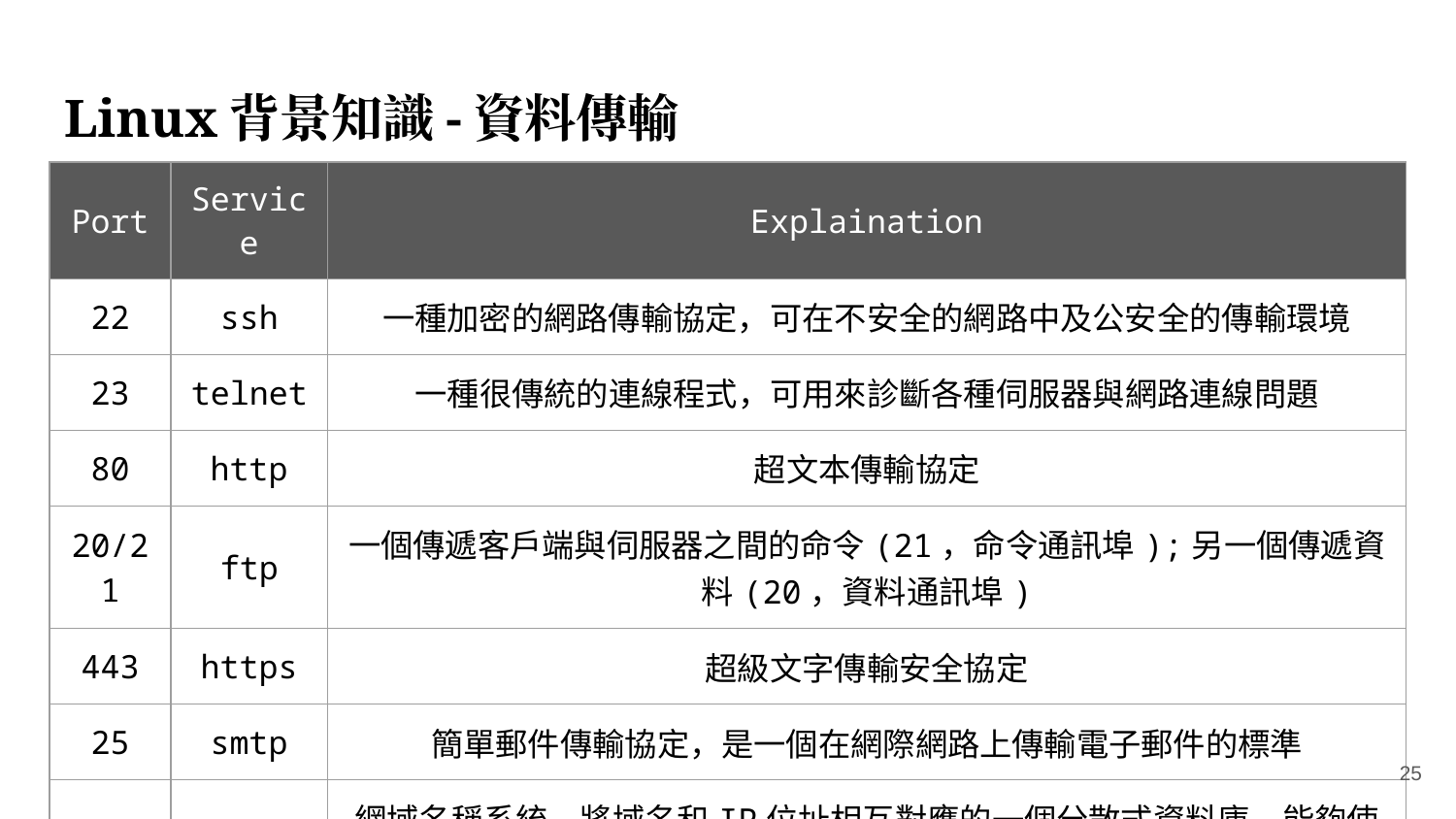

# Linux背景知識-資料傳輸
| Port | Service | Explaination |
| --- | --- | --- |
| 22 | ssh | 一種加密的網路傳輸協定，可在不安全的網路中及公安全的傳輸環境 |
| 23 | telnet | 一種很傳統的連線程式，可用來診斷各種伺服器與網路連線問題 |
| 80 | http | 超文本傳輸協定 |
| 20/21 | ftp | 一個傳遞客戶端與伺服器之間的命令(21，命令通訊埠);另一個傳遞資料(20，資料通訊埠) |
| 443 | https | 超級文字傳輸安全協定 |
| 25 | smtp | 簡單郵件傳輸協定，是一個在網際網路上傳輸電子郵件的標準 |
| 53 | DNS | 網域名稱系統，將域名和IP位址相互對應的一個分散式資料庫，能夠使人更方便的存取網際網路 |
25